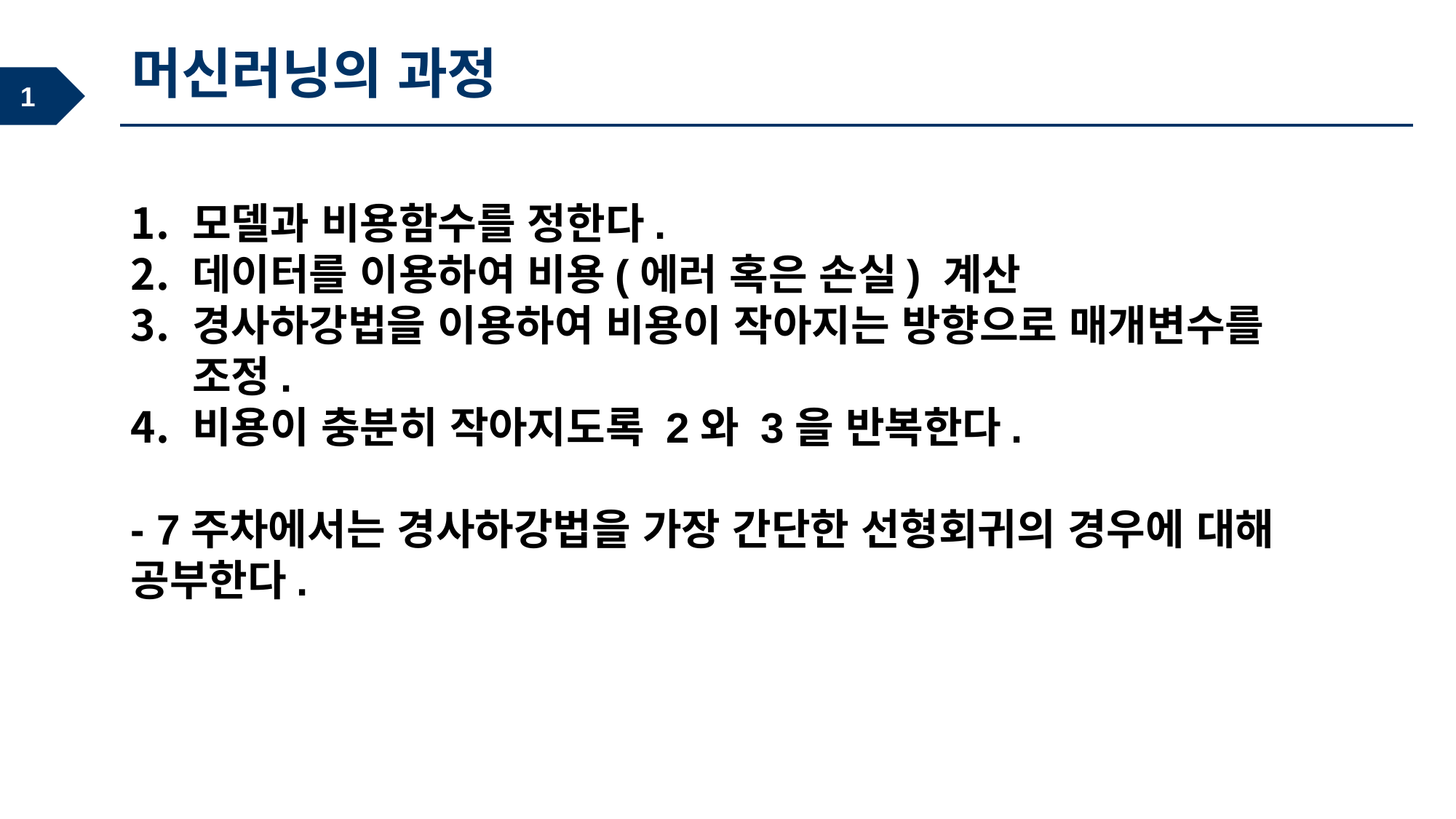

머신러닝의 과정
모델과 비용함수를 정한다.
데이터를 이용하여 비용(에러 혹은 손실) 계산
경사하강법을 이용하여 비용이 작아지는 방향으로 매개변수를 조정.
비용이 충분히 작아지도록 2와 3을 반복한다.

- 7주차에서는 경사하강법을 가장 간단한 선형회귀의 경우에 대해 공부한다.